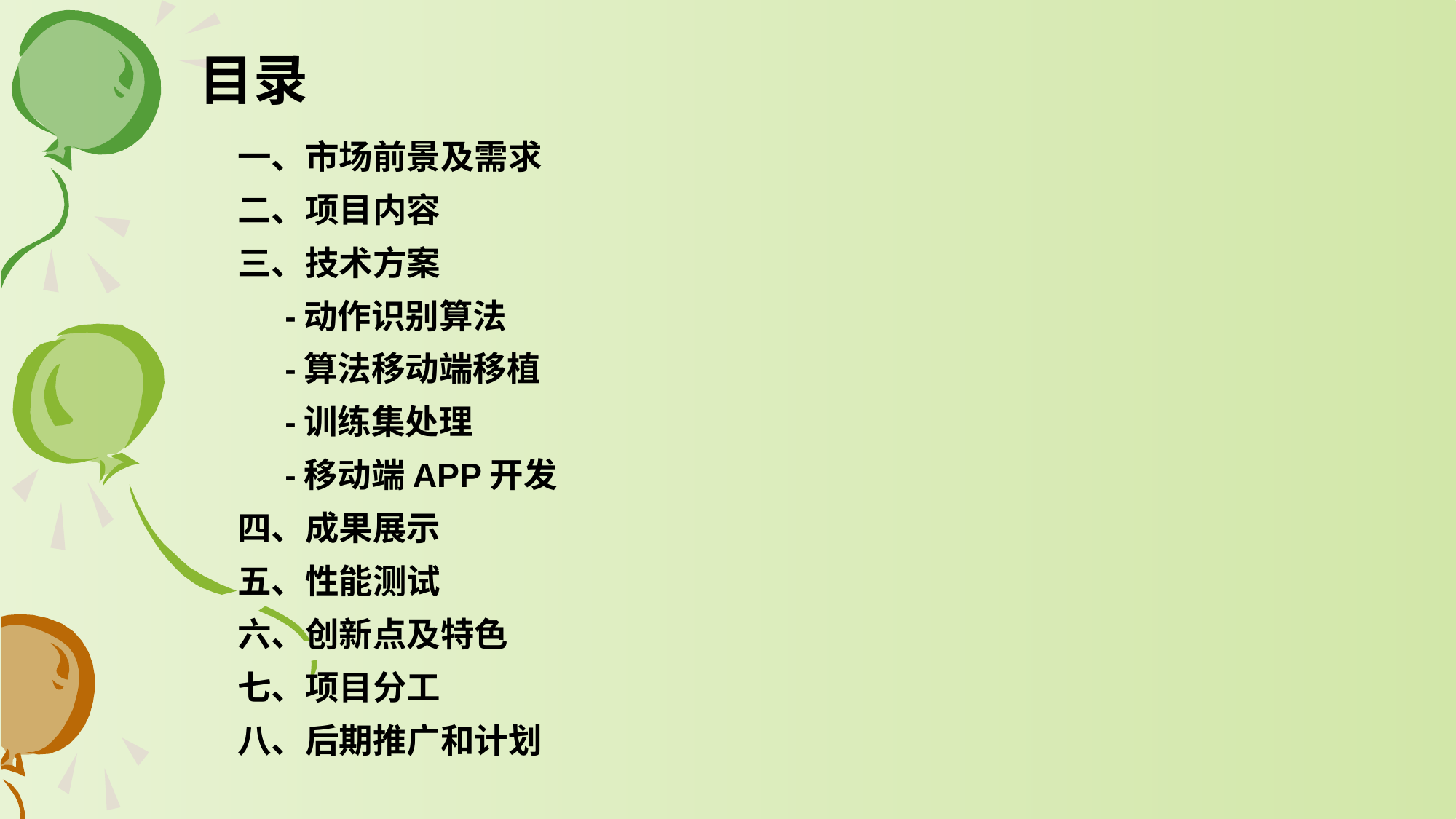

# 目录
一、市场前景及需求
二、项目内容
三、技术方案
     -动作识别算法
     -算法移动端移植
     -训练集处理
     -移动端APP开发
四、成果展示
五、性能测试
六、创新点及特色
七、项目分工
八、后期推广和计划